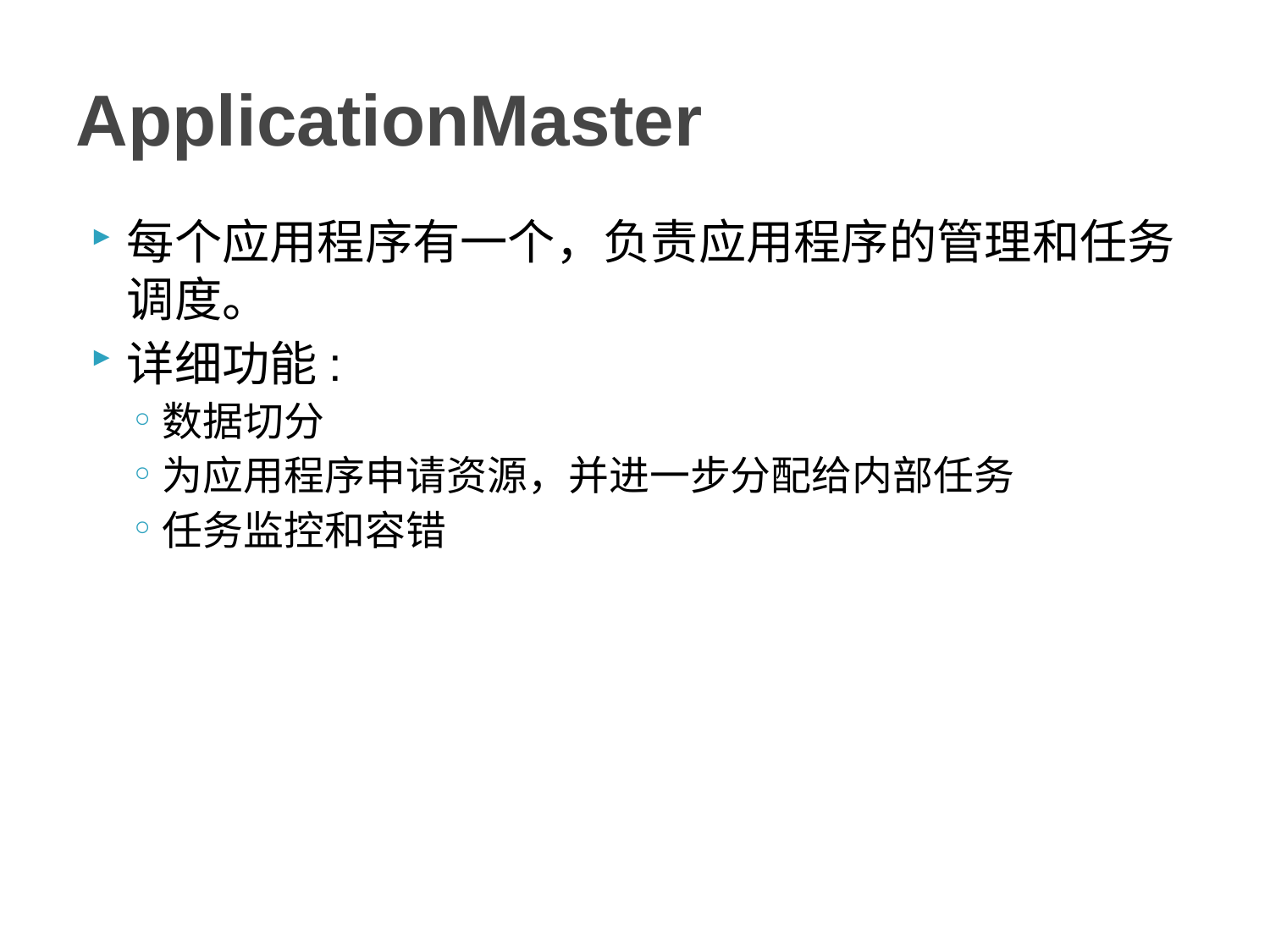

# ApplicationMaster
每个应用程序有一个，负责应用程序的管理和任务调度。
详细功能:
数据切分
为应用程序申请资源，并进一步分配给内部任务
任务监控和容错